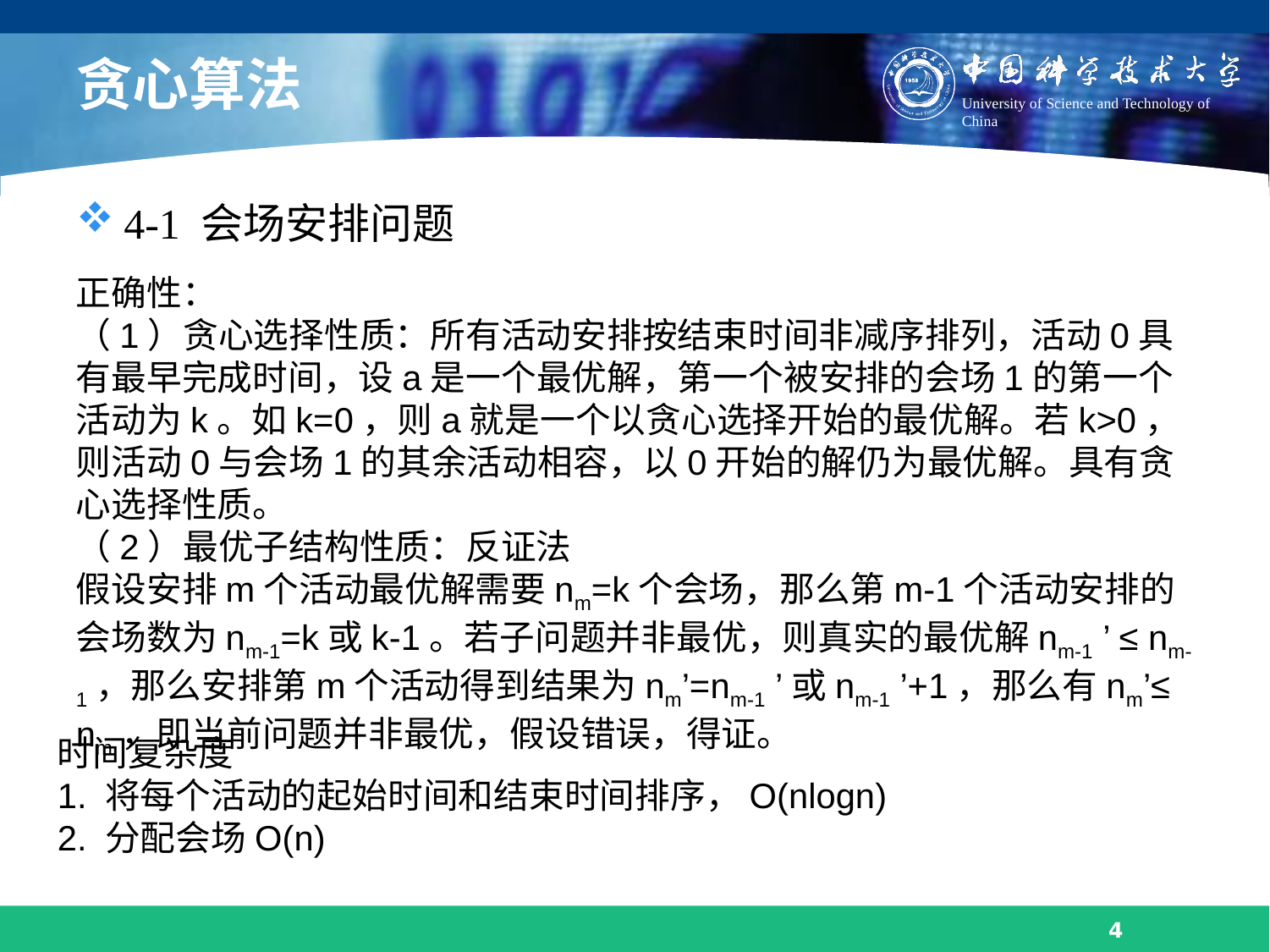

# 贪心算法
4-1 会场安排问题
正确性：
（1）贪心选择性质：所有活动安排按结束时间非减序排列，活动0具有最早完成时间，设a是一个最优解，第一个被安排的会场1的第一个活动为k。如k=0，则a就是一个以贪心选择开始的最优解。若k>0，则活动0与会场1的其余活动相容，以0开始的解仍为最优解。具有贪心选择性质。
（2）最优子结构性质：反证法
假设安排m个活动最优解需要nm=k个会场，那么第m-1个活动安排的会场数为nm-1=k或k-1。若子问题并非最优，则真实的最优解nm-1 ’ ≤ nm-1，那么安排第m个活动得到结果为nm’=nm-1 ’或nm-1 ’+1，那么有nm’≤ nm，即当前问题并非最优，假设错误，得证。
时间复杂度
1. 将每个活动的起始时间和结束时间排序，O(nlogn)
2. 分配会场O(n)